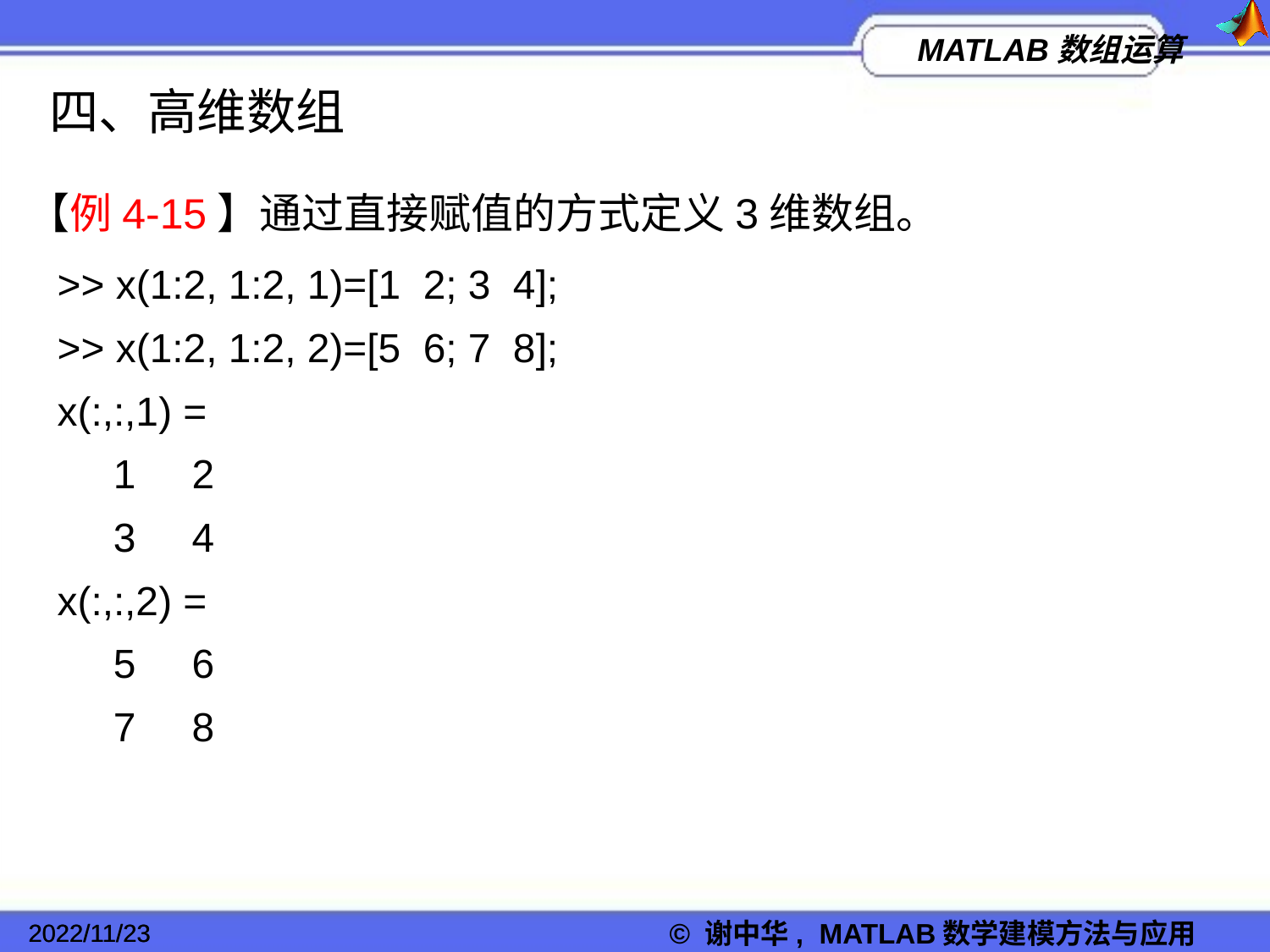

四、高维数组
【例4-15】通过直接赋值的方式定义3维数组。
>> x(1:2, 1:2, 1)=[1  2; 3  4];
>> x(1:2, 1:2, 2)=[5  6; 7  8];
x(:,:,1) =
     1     2
     3     4
x(:,:,2) =
     5     6
     7     8
2022/11/23
© 谢中华,  MATLAB数学建模方法与应用